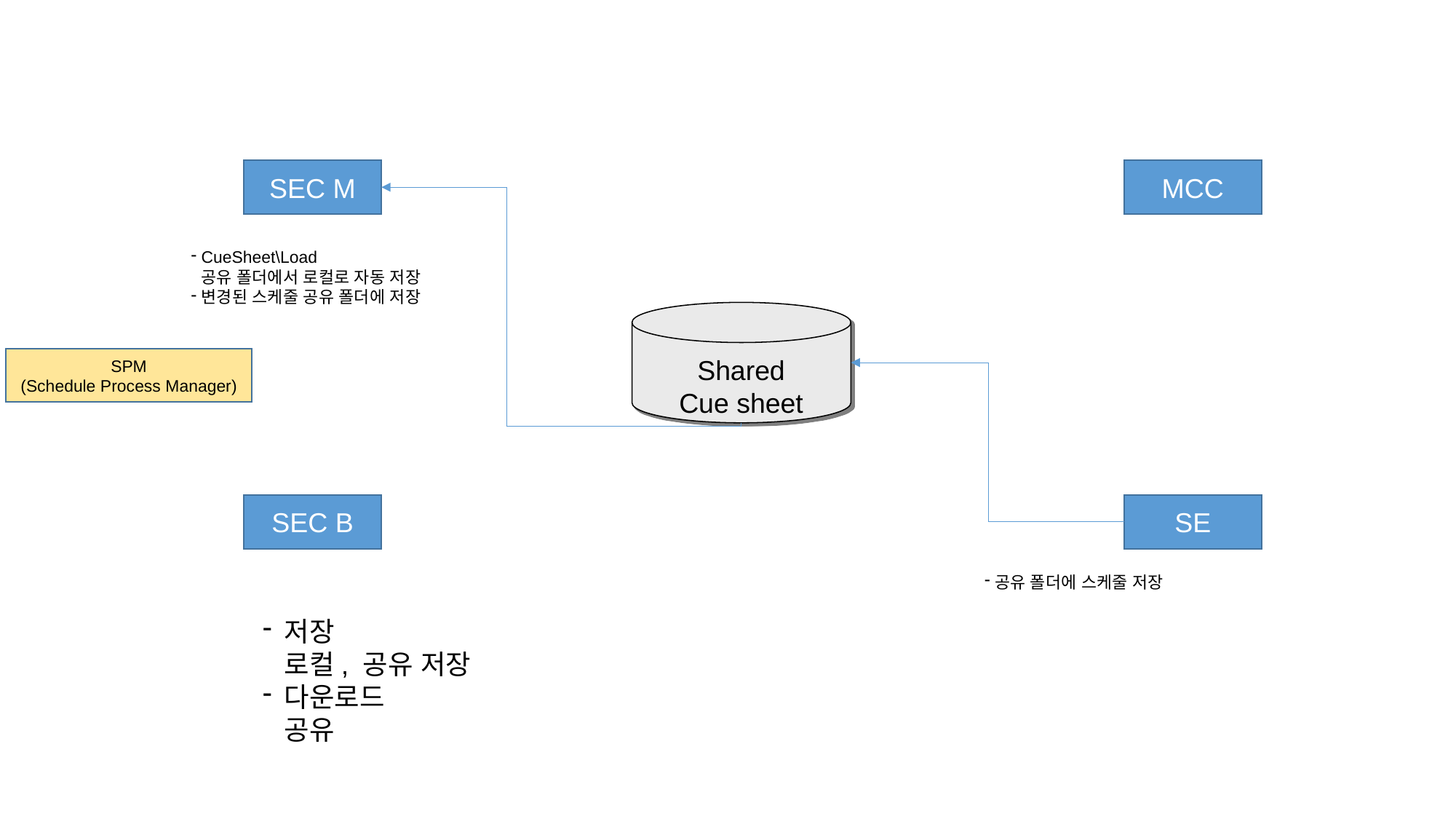

MCC
SEC M
CueSheet\Load
공유 폴더에서 로컬로 자동 저장
변경된 스케줄 공유 폴더에 저장

Shared
Cue sheet

SPM
(Schedule Process Manager)
SEC B
SE
공유 폴더에 스케줄 저장
저장
로컬, 공유 저장
다운로드
공유